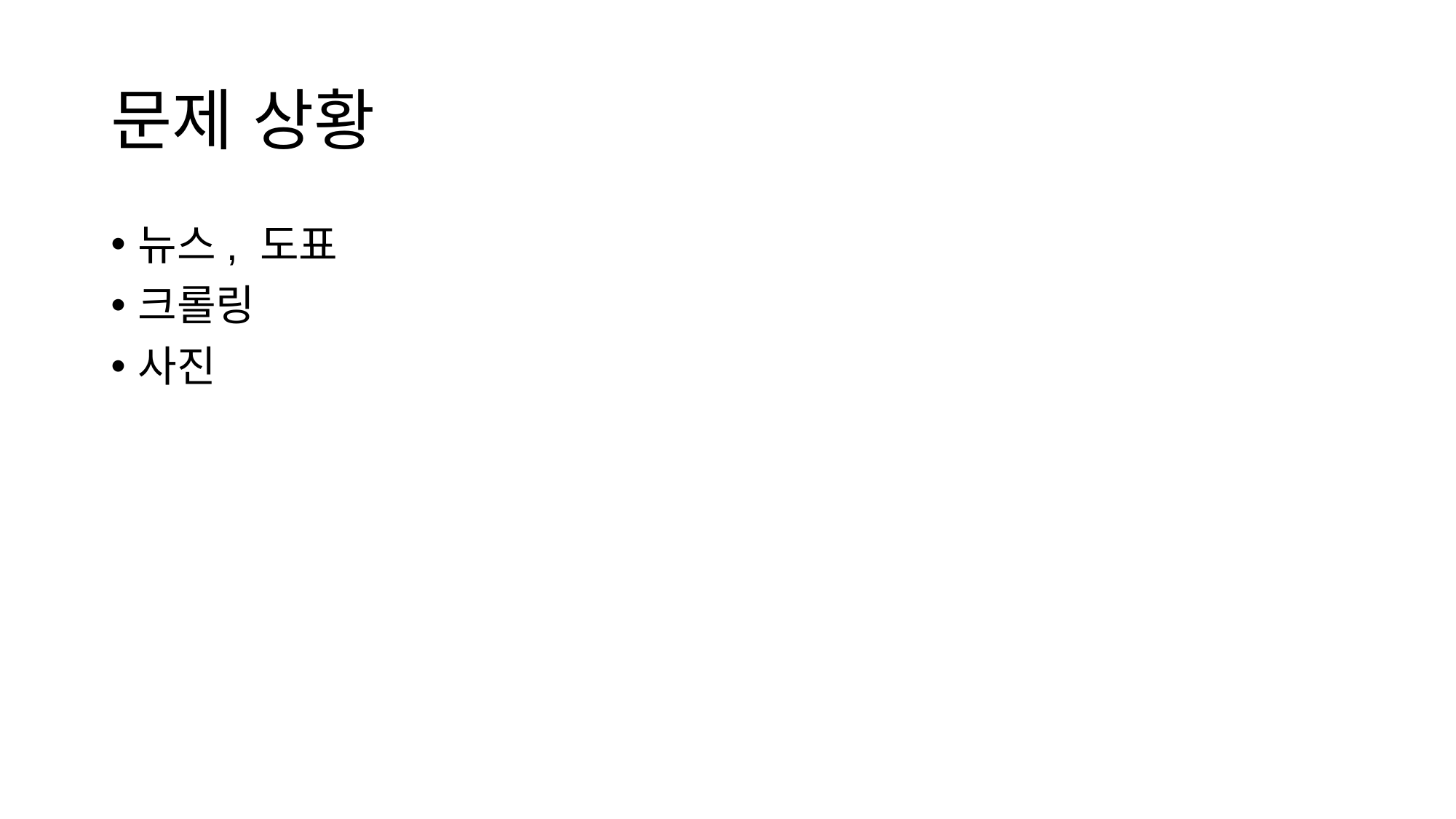

# 문제 상황
뉴스, 도표
크롤링
사진